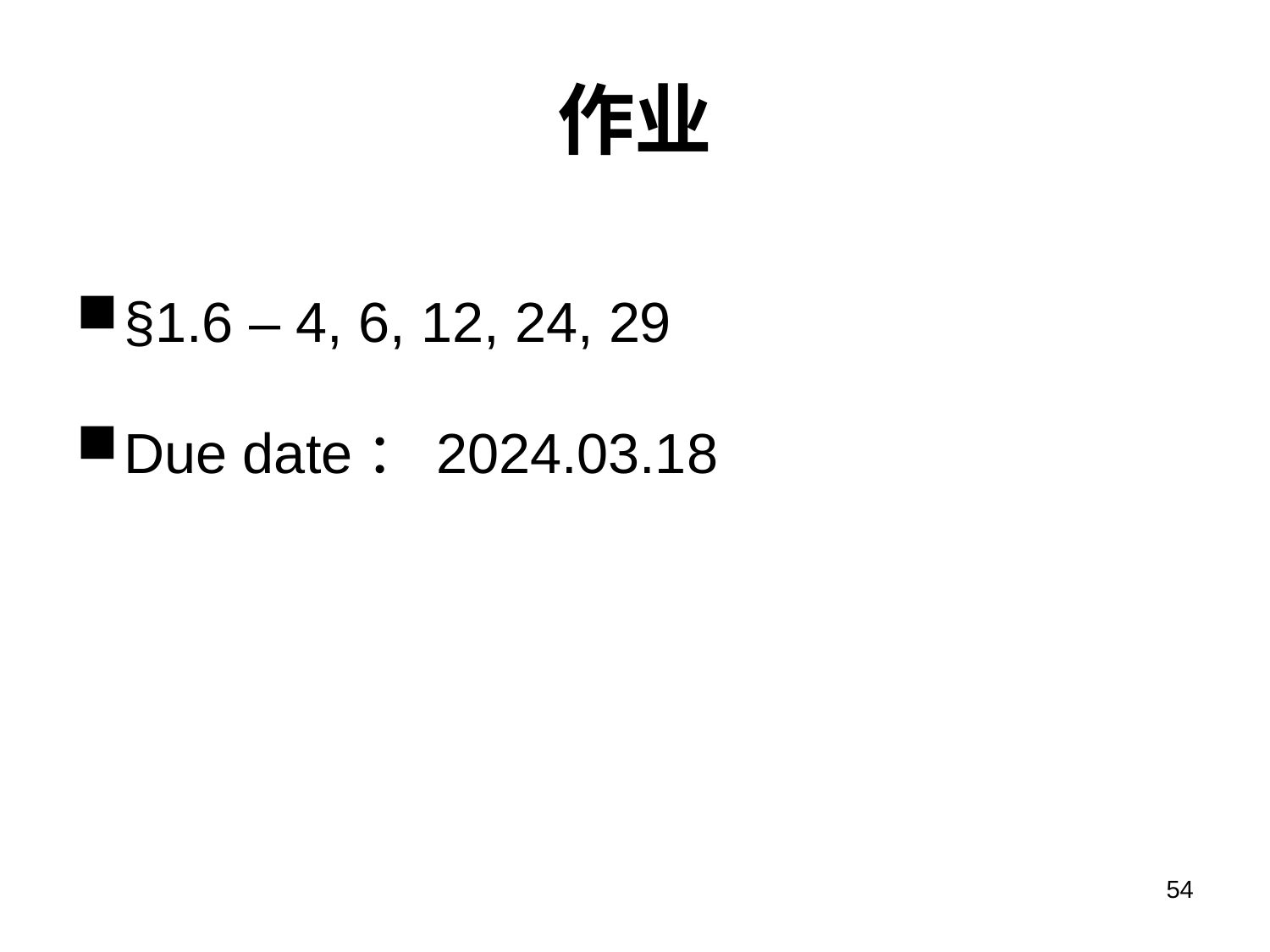

# 作业

§1.6 – 4, 6, 12, 24, 29

Due date：2024.03.18
54